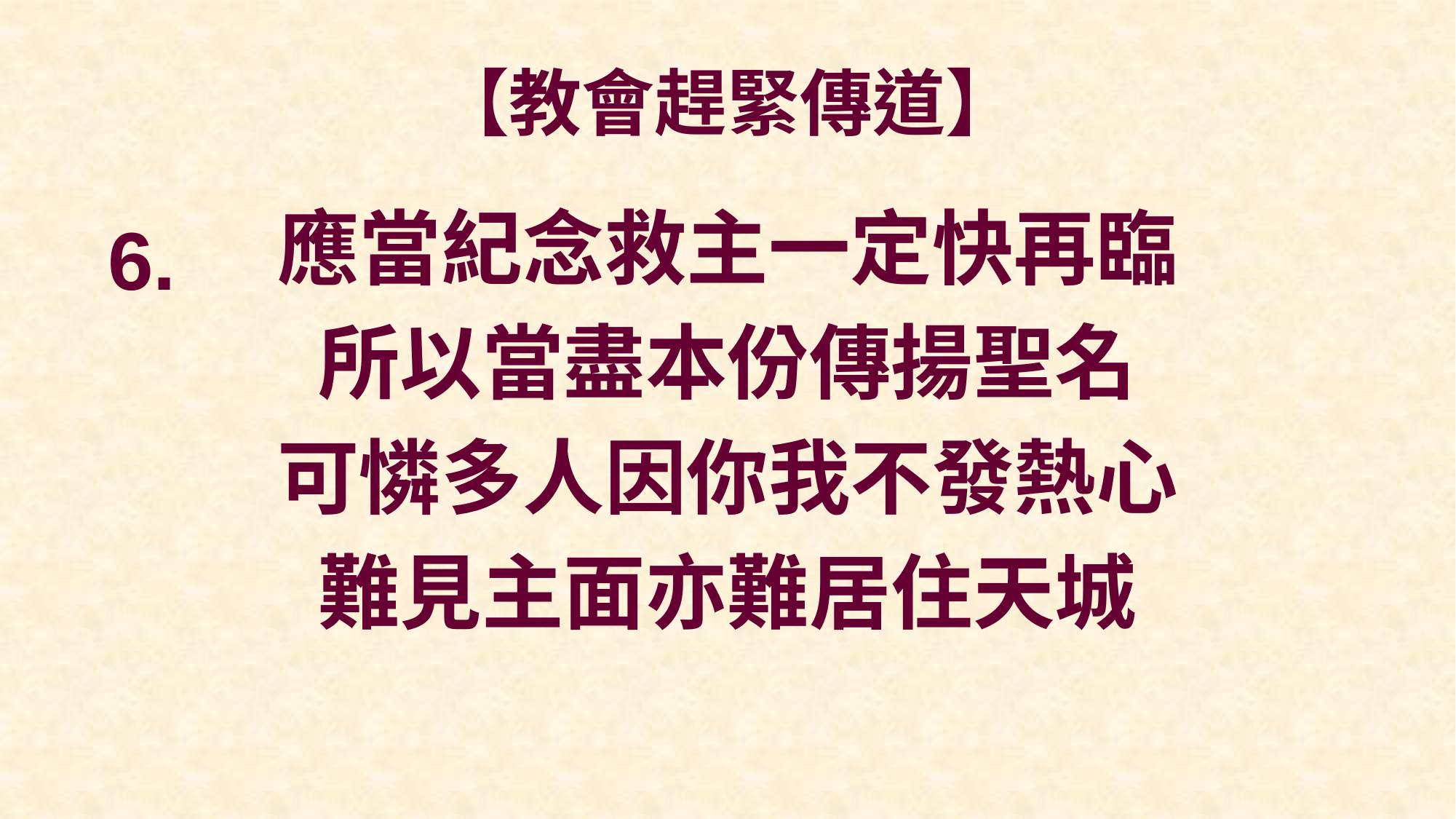

# 【教會趕緊傳道】
應當紀念救主一定快再臨
所以當盡本份傳揚聖名
可憐多人因你我不發熱心
難見主面亦難居住天城
6.